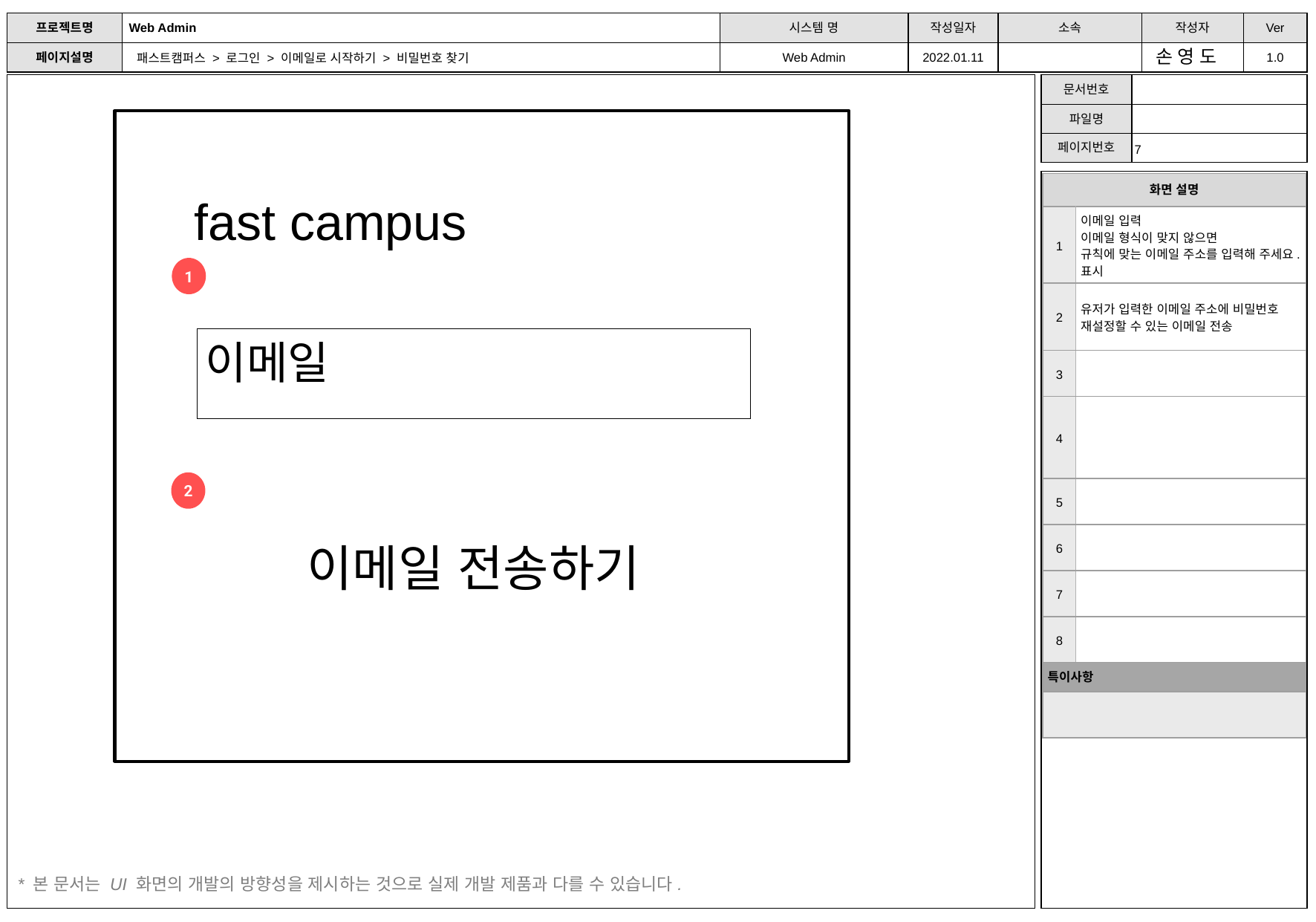

손 영 도
패스트캠퍼스 > 로그인 > 이메일로 시작하기 > 비밀번호 찾기

| 화면 설명 |  |
| --- | --- |
| 1 | 이메일 입력 이메일 형식이 맞지 않으면 규칙에 맞는 이메일 주소를 입력해 주세요. 표시 |
| 2 | 유저가 입력한 이메일 주소에 비밀번호 재설정할 수 있는 이메일 전송 |
| 3 |  |
| 4 |  |
| 5 |  |
| 6 |  |
| 7 |  |
| 8 |  |
| 특이사항 |  |
|  |  |
fast campus
1
이메일

2
이메일 전송하기
* 본 문서는 UI 화면의 개발의 방향성을 제시하는 것으로 실제 개발 제품과 다를 수 있습니다.